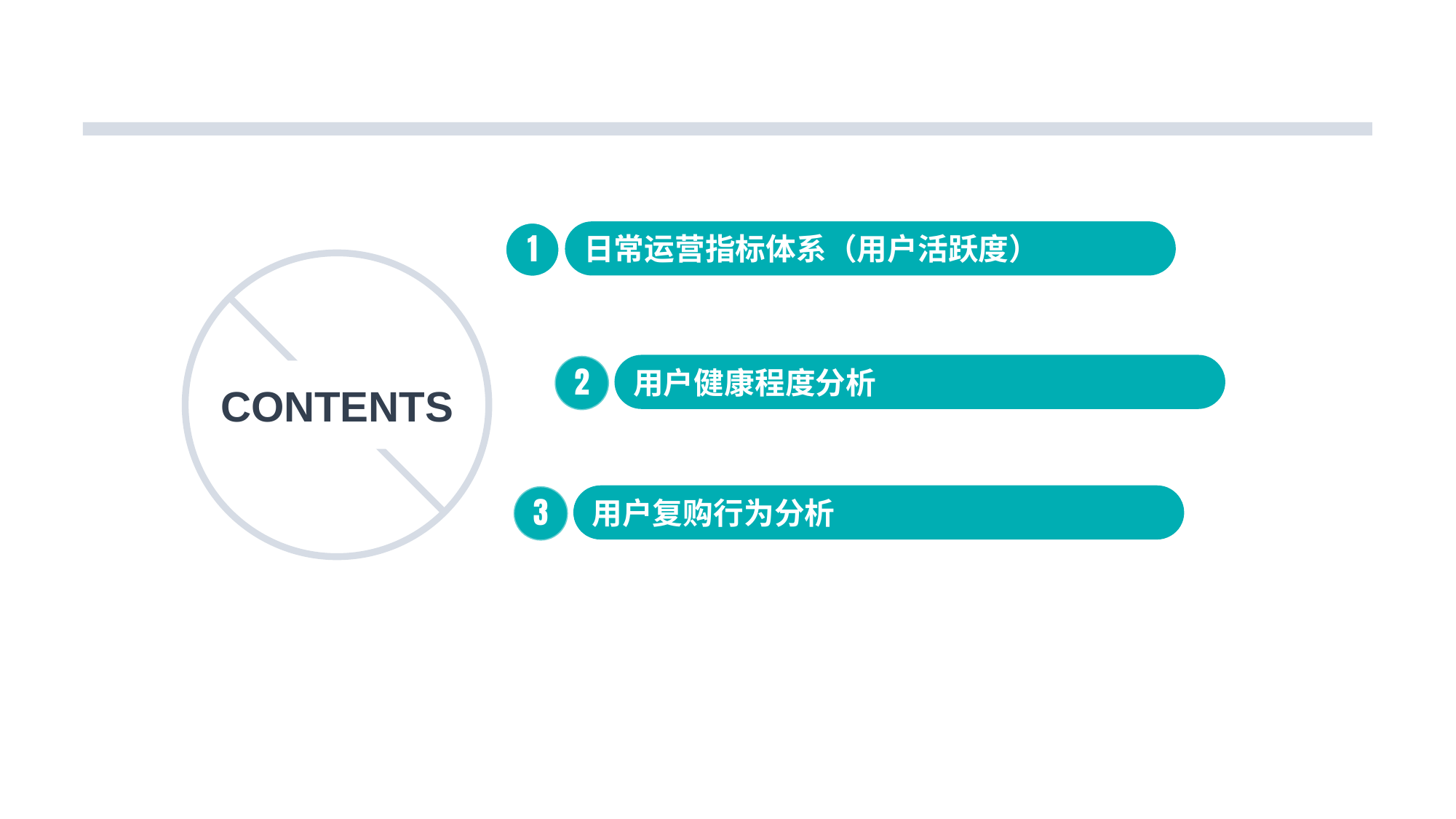

日常运营指标体系（用户活跃度）
1

用户健康程度分析
2
CONTENTS
用户复购行为分析
3